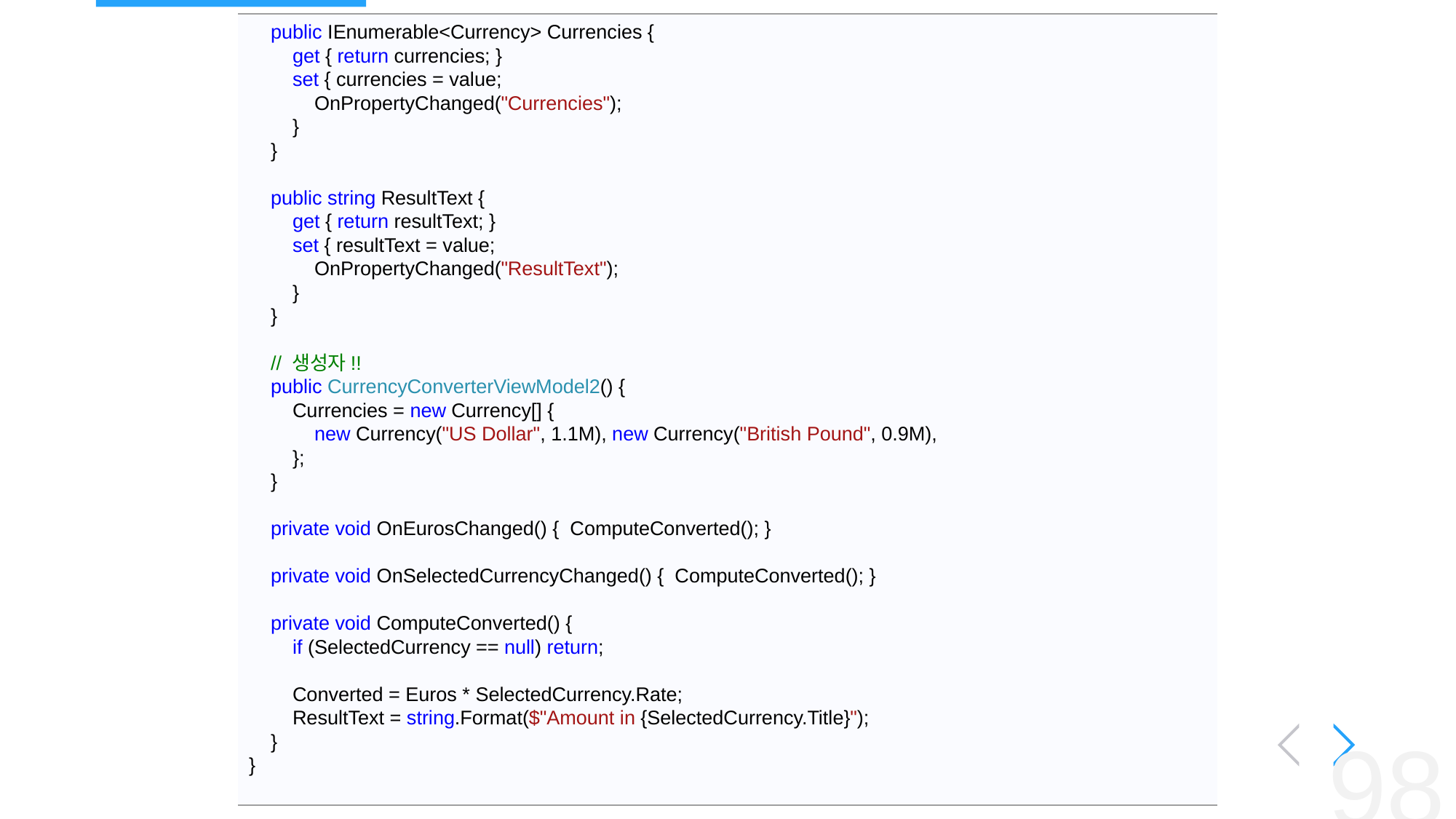

public IEnumerable<Currency> Currencies {
        get { return currencies; }
        set { currencies = value;
            OnPropertyChanged("Currencies");
        }
    }

    public string ResultText {
        get { return resultText; }
        set { resultText = value;
            OnPropertyChanged("ResultText");
        }
    }

    // 생성자!!
    public CurrencyConverterViewModel2() {
        Currencies = new Currency[] {
            new Currency("US Dollar", 1.1M), new Currency("British Pound", 0.9M),
        };
    }

    private void OnEurosChanged() {  ComputeConverted(); }

    private void OnSelectedCurrencyChanged() {  ComputeConverted(); }

    private void ComputeConverted() {
        if (SelectedCurrency == null) return;

        Converted = Euros * SelectedCurrency.Rate;
        ResultText = string.Format($"Amount in {SelectedCurrency.Title}");
    }
}
98